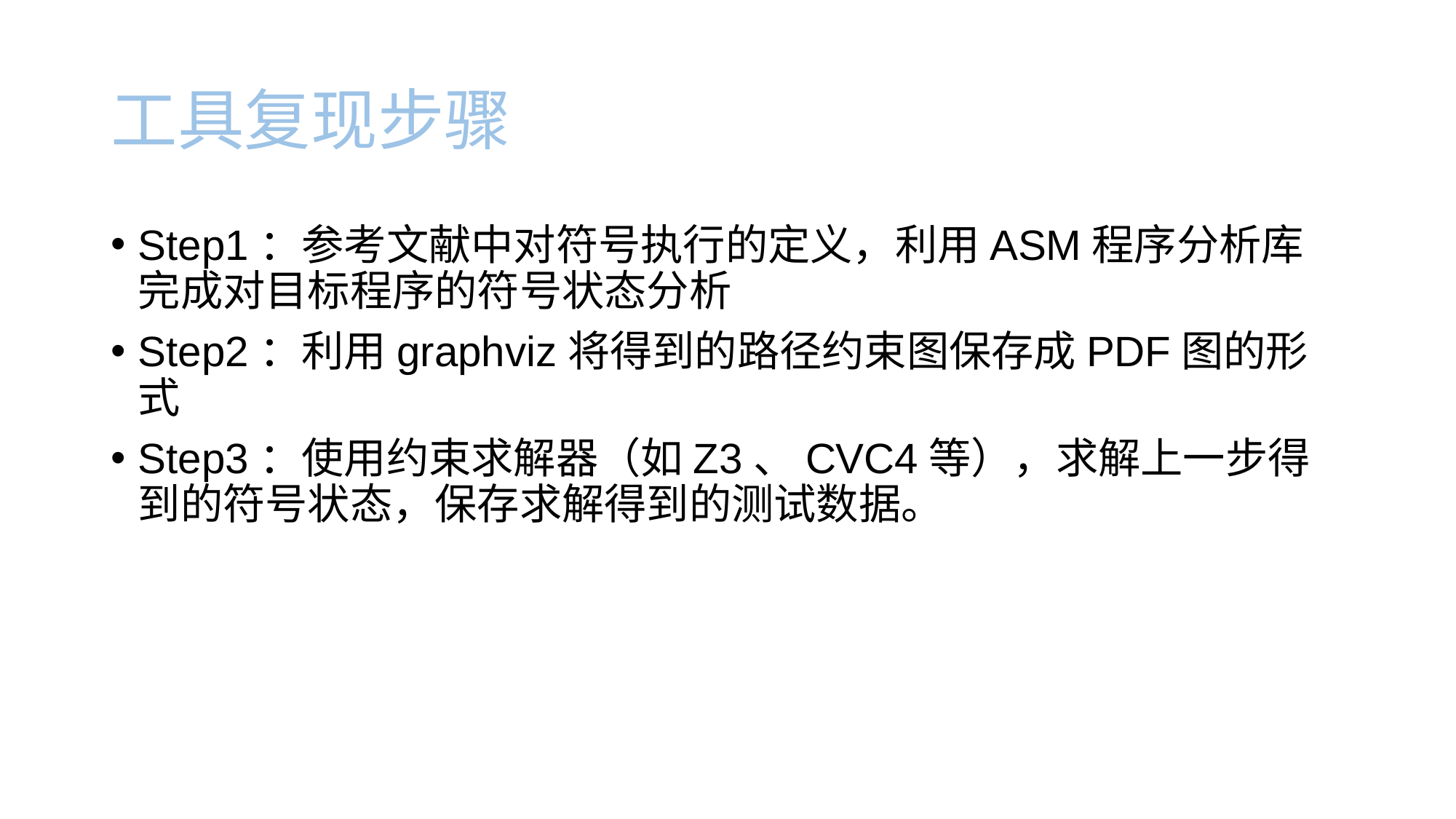

# 工具复现步骤
Step1：参考文献中对符号执行的定义，利用ASM程序分析库完成对目标程序的符号状态分析
Step2：利用graphviz将得到的路径约束图保存成PDF图的形式
Step3：使用约束求解器（如Z3、CVC4等），求解上一步得到的符号状态，保存求解得到的测试数据。